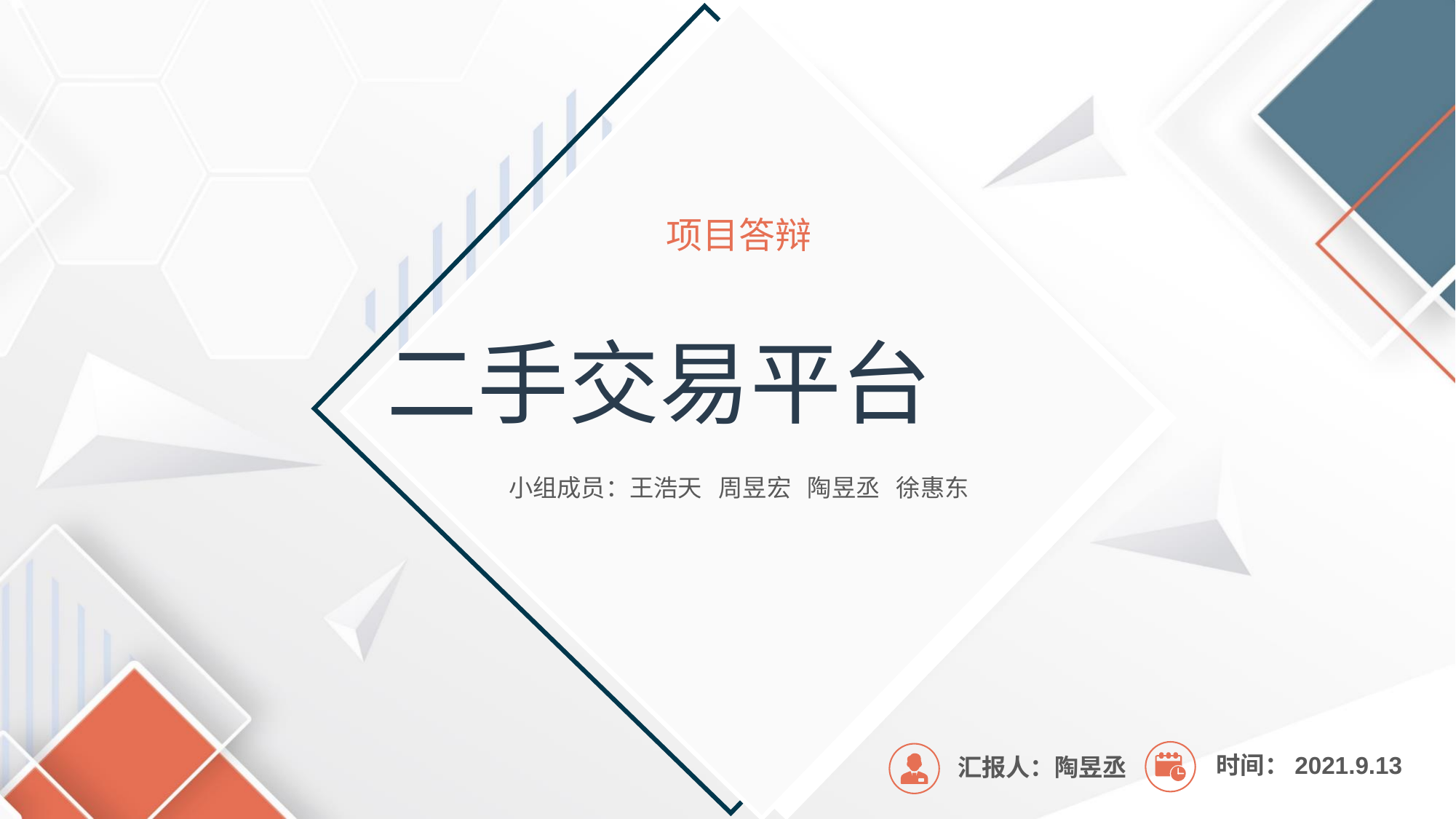

项目答辩
二手交易平台
小组成员：王浩天   周昱宏   陶昱丞   徐惠东

时间：2021.9.13

汇报人：陶昱丞